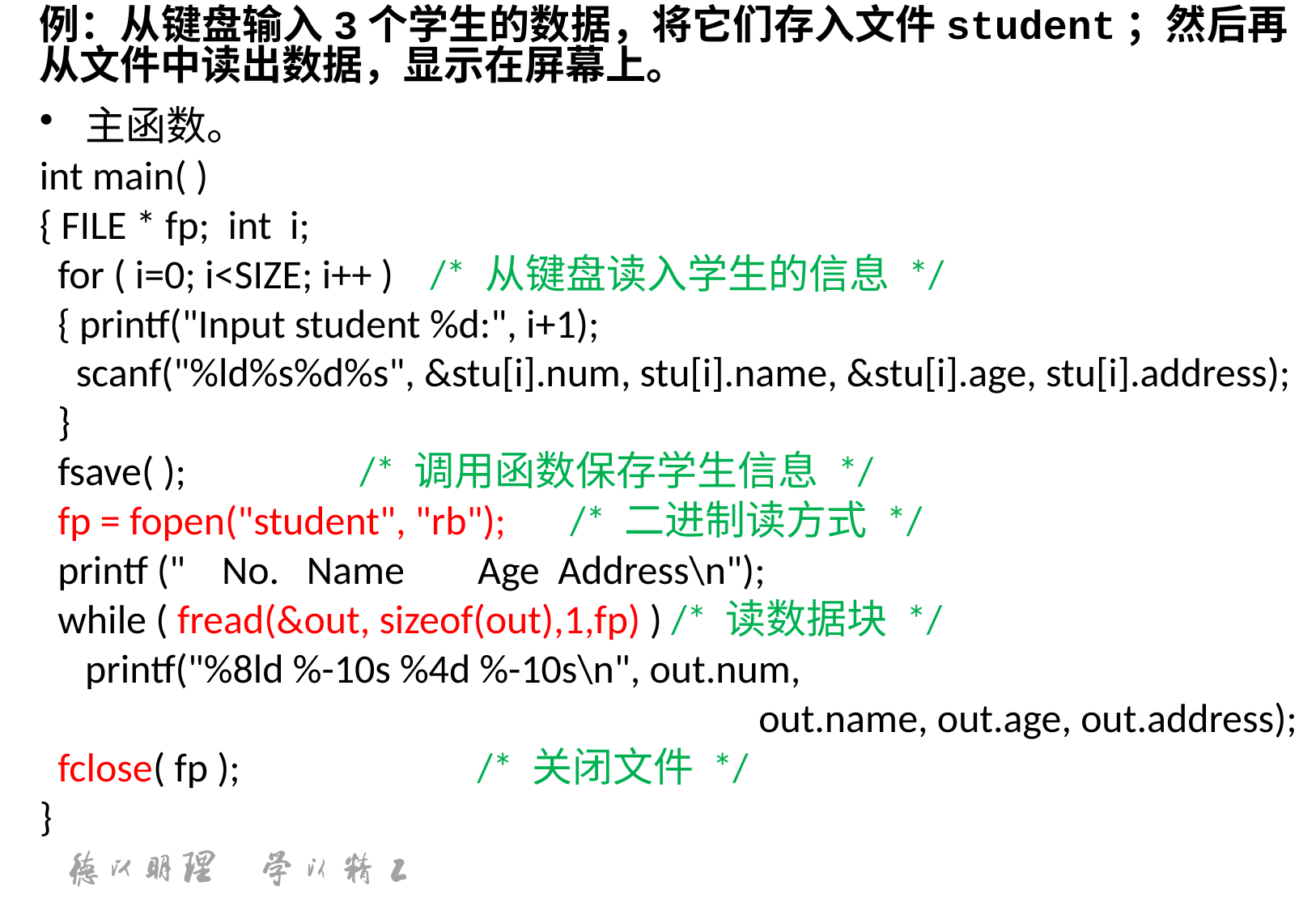

例：从键盘输入3个学生的数据，将它们存入文件student；然后再从文件中读出数据，显示在屏幕上。
主函数。
int main( )
{ FILE * fp;  int  i;
  for ( i=0; i<SIZE; i++ )    /* 从键盘读入学生的信息 */
  { printf("Input student %d:", i+1);
    scanf("%ld%s%d%s", &stu[i].num, stu[i].name, &stu[i].age, stu[i].address);
  }
  fsave( );                   /* 调用函数保存学生信息 */
  fp = fopen("student", "rb");       /* 二进制读方式 */
  printf ("    No.   Name        Age  Address\n");
  while ( fread(&out, sizeof(out),1,fp) ) /* 读数据块 */
     printf("%8ld %-10s %4d %-10s\n", out.num,
out.name, out.age, out.address);
  fclose( fp );                          /* 关闭文件 */
}